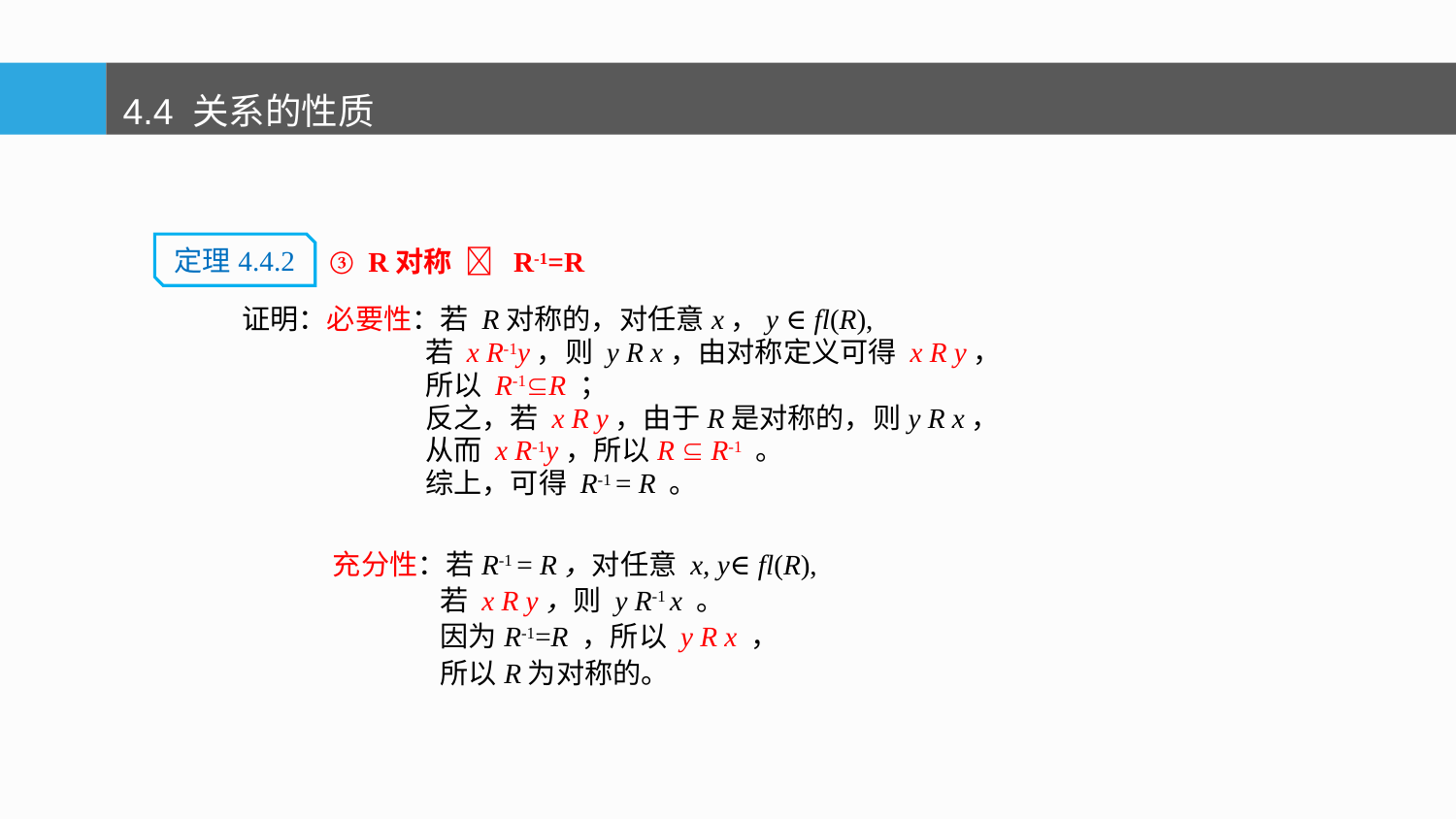

4.4 关系的性质

③  R对称  ⇔  R-1=R
定理4.4.2
证明：必要性：若 R对称的，对任意x，y ∈ fl(R),
                            若 x R-1y，则 y R x，由对称定义可得 x R y，
                            所以 R-1⊆R ；
                            反之，若 x R y，由于R是对称的，则y R x，
                            从而 x R-1y，所以R ⊆ R-1 。
                            综上，可得 R-1 = R 。
充分性：若R-1 = R，对任意 x, y∈ fl(R),
                若 x R y，则 y R-1 x 。
                因为R-1=R ，所以 y R x ，
                所以R为对称的。